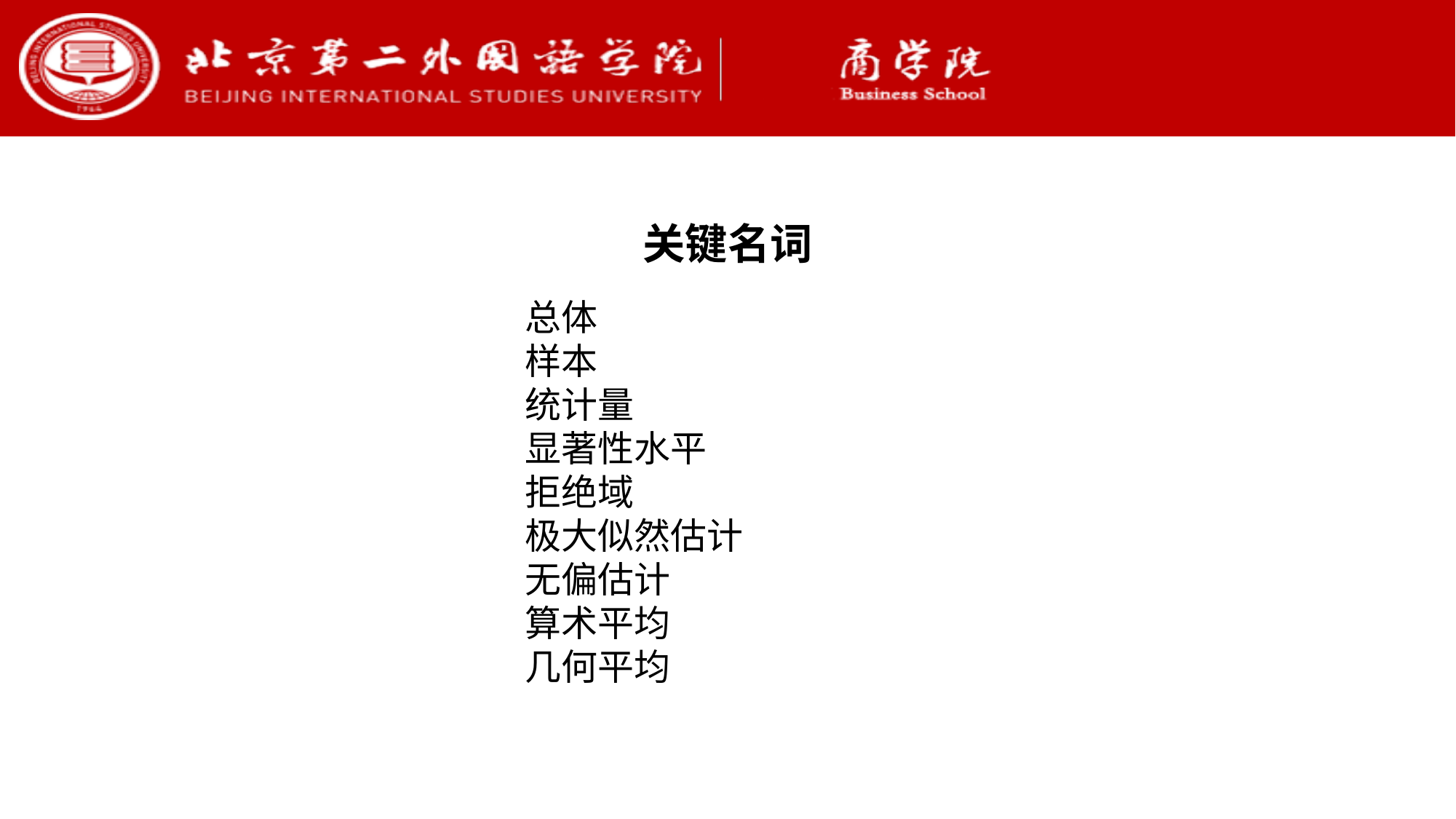

关键名词
总体
样本
统计量
显著性水平
拒绝域
极大似然估计
无偏估计
算术平均
几何平均